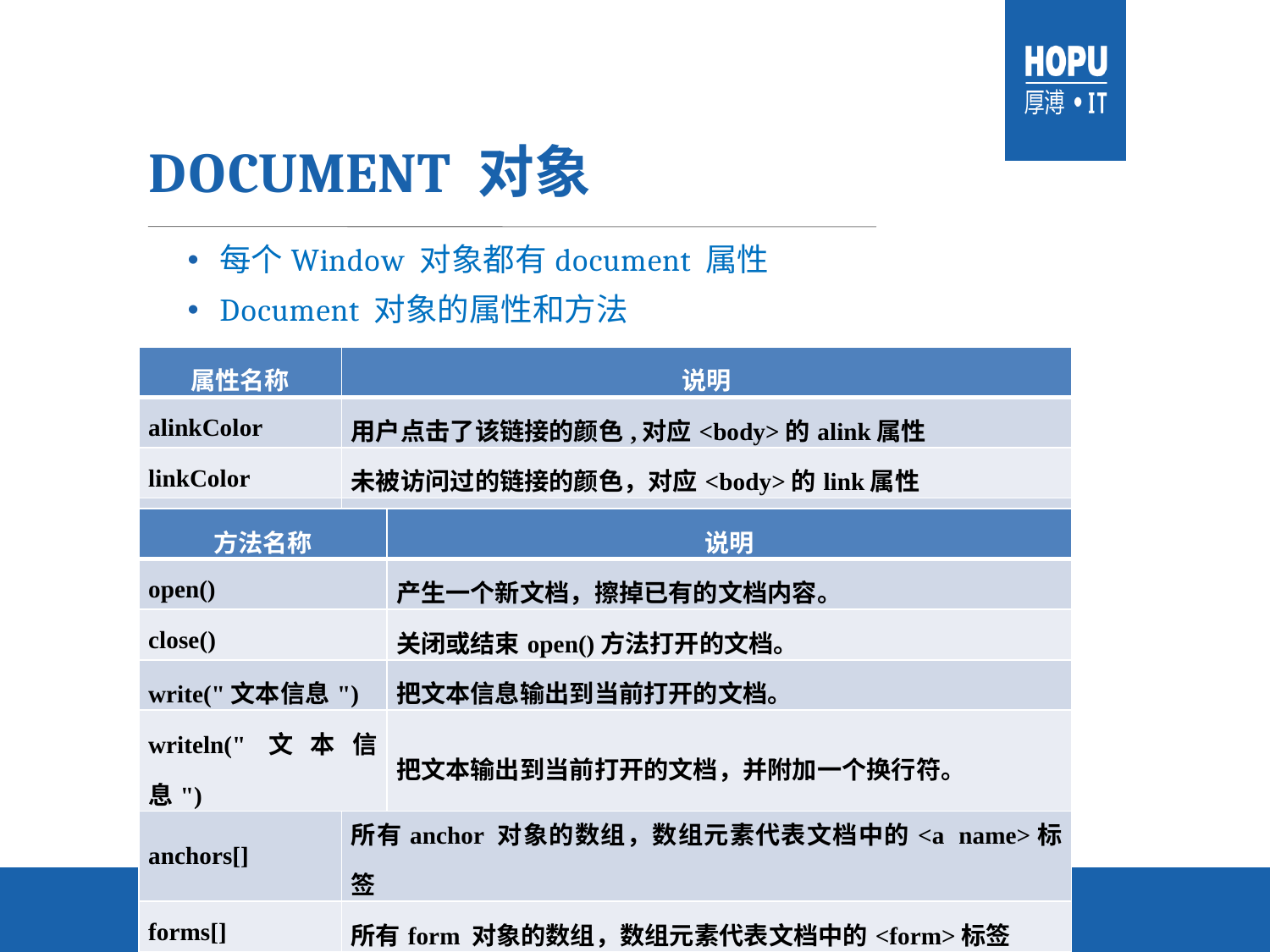

# Document 对象
每个Window 对象都有document 属性
Document 对象的属性和方法
| 属性名称 | 说明 |
| --- | --- |
| alinkColor | 用户点击了该链接的颜色,对应<body>的alink属性 |
| linkColor | 未被访问过的链接的颜色，对应<body>的link属性 |
| vlinkColor | 被访问过的链接的颜色，对应<body>的vlink属性 |
| bgColor | 文档的背景颜色，对应于标记<body>标签的bgcolor属性 |
| fgColor | 前景即文本颜色 |
| title | 位于文档的标记<title>和</title>之间的文本 |
| cookie | 记录访问站点的文本文件 |
| URL | 文档的URL地址，与window对象的属性location.href相同 |
| anchors[] | 所有anchor 对象的数组，数组元素代表文档中的<a name>标签 |
| forms[] | 所有form 对象的数组，数组元素代表文档中的<form>标签 |
| images[] | 所有image 对象的数组，数组元素代表文档中的<img> 标签 |
| links[] | 所有超链接对象的数组，数组元素代表文档中的<a>标签 |
| 方法名称 | 说明 |
| --- | --- |
| open() | 产生一个新文档，擦掉已有的文档内容。 |
| close() | 关闭或结束open()方法打开的文档。 |
| write("文本信息") | 把文本信息输出到当前打开的文档。 |
| writeln("文本信息") | 把文本输出到当前打开的文档，并附加一个换行符。 |